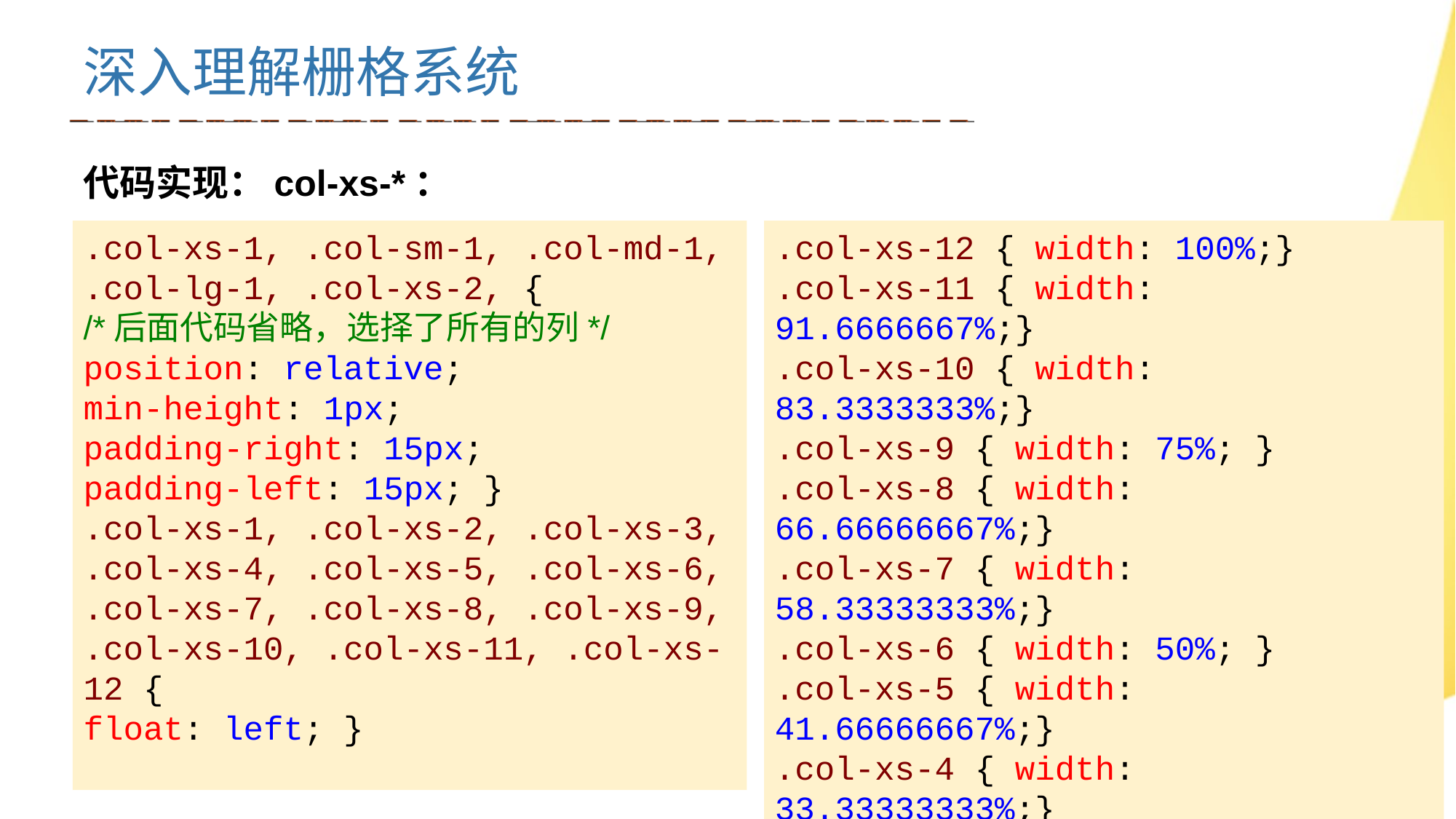

# 深入理解栅格系统
代码实现：col-xs-*：
.col-xs-1, .col-sm-1, .col-md-1, .col-lg-1, .col-xs-2, {
/*后面代码省略，选择了所有的列*/
position: relative;
min-height: 1px;
padding-right: 15px;
padding-left: 15px; }
.col-xs-1, .col-xs-2, .col-xs-3, .col-xs-4, .col-xs-5, .col-xs-6, .col-xs-7, .col-xs-8, .col-xs-9, .col-xs-10, .col-xs-11, .col-xs-12 {
float: left; }

.col-xs-12 { width: 100%;}
.col-xs-11 { width: 91.6666667%;}
.col-xs-10 { width: 83.3333333%;}
.col-xs-9 { width: 75%; }
.col-xs-8 { width: 66.66666667%;}
.col-xs-7 { width: 58.33333333%;}
.col-xs-6 { width: 50%; }
.col-xs-5 { width: 41.66666667%;}
.col-xs-4 { width: 33.33333333%;}
.col-xs-3 { width: 25%;}
.col-xs-2 { width: 16.66666667%;}
.col-xs-1 { width: 8.33333333%;}
}